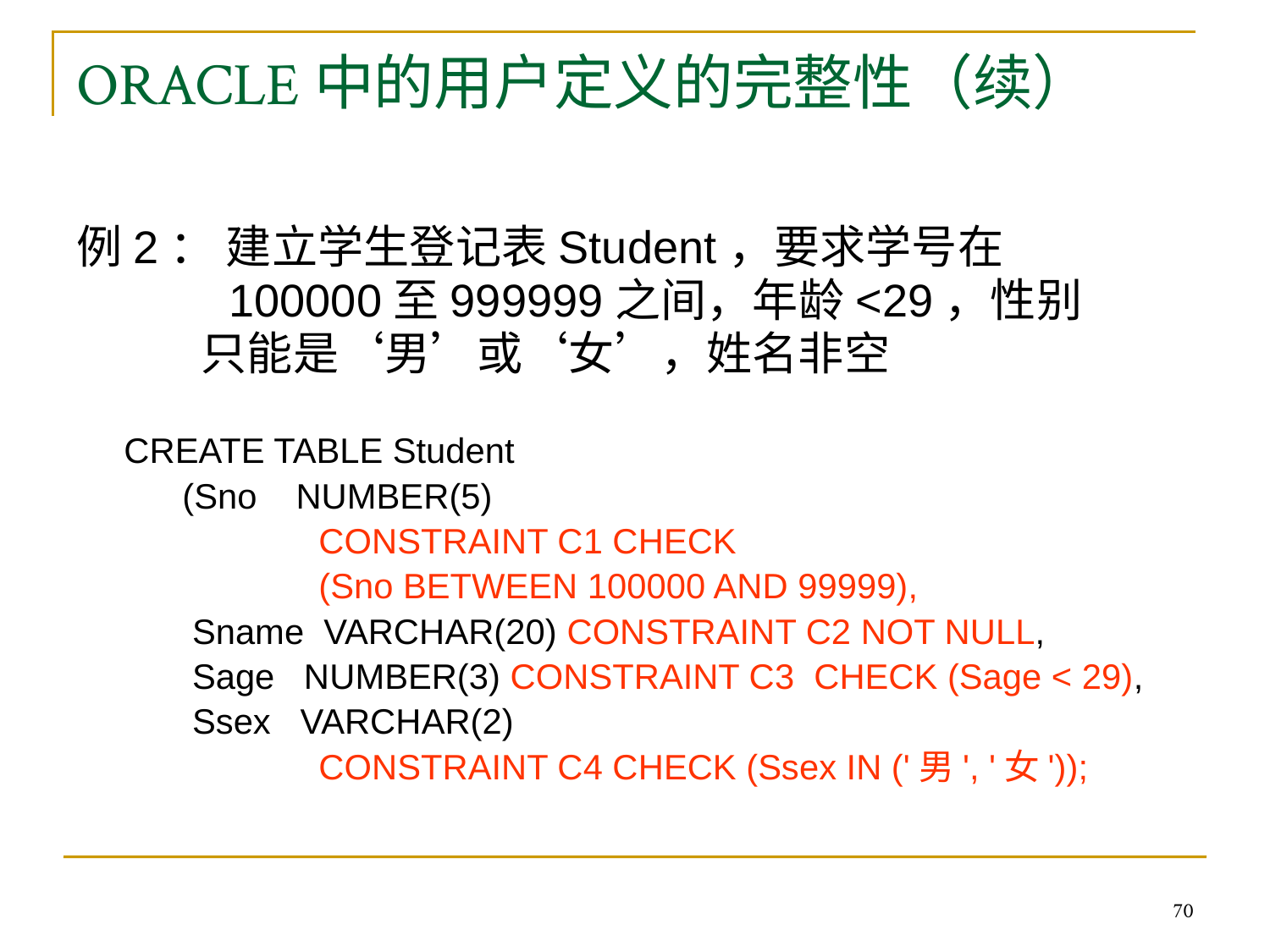

# ORACLE中的用户定义的完整性（续）
例2： 建立学生登记表Student，要求学号在
            100000至999999之间，年龄<29，性别
           只能是‘男’或‘女’，姓名非空

CREATE TABLE Student
      (Sno    NUMBER(5)
                    CONSTRAINT C1 CHECK
                    (Sno BETWEEN 100000 AND 99999),
       Sname  VARCHAR(20) CONSTRAINT C2 NOT NULL,
       Sage   NUMBER(3) CONSTRAINT C3  CHECK (Sage < 29),
       Ssex   VARCHAR(2)
                    CONSTRAINT C4 CHECK (Ssex IN ('男', '女'));
70